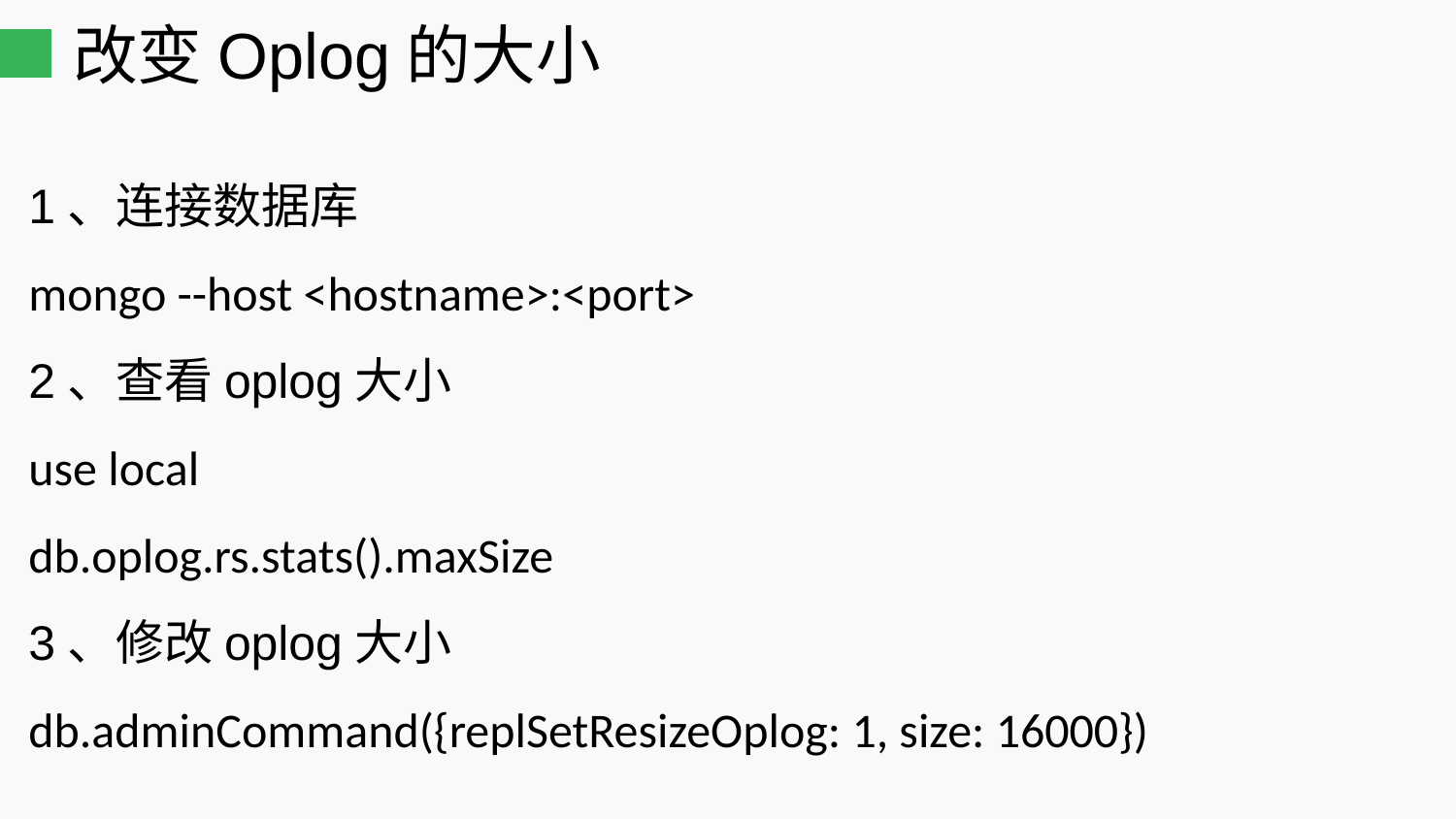

# 改变Oplog的大小
1、连接数据库
mongo --host <hostname>:<port>
2、查看oplog大小
use local
db.oplog.rs.stats().maxSize
3、修改oplog大小
db.adminCommand({replSetResizeOplog: 1, size: 16000})